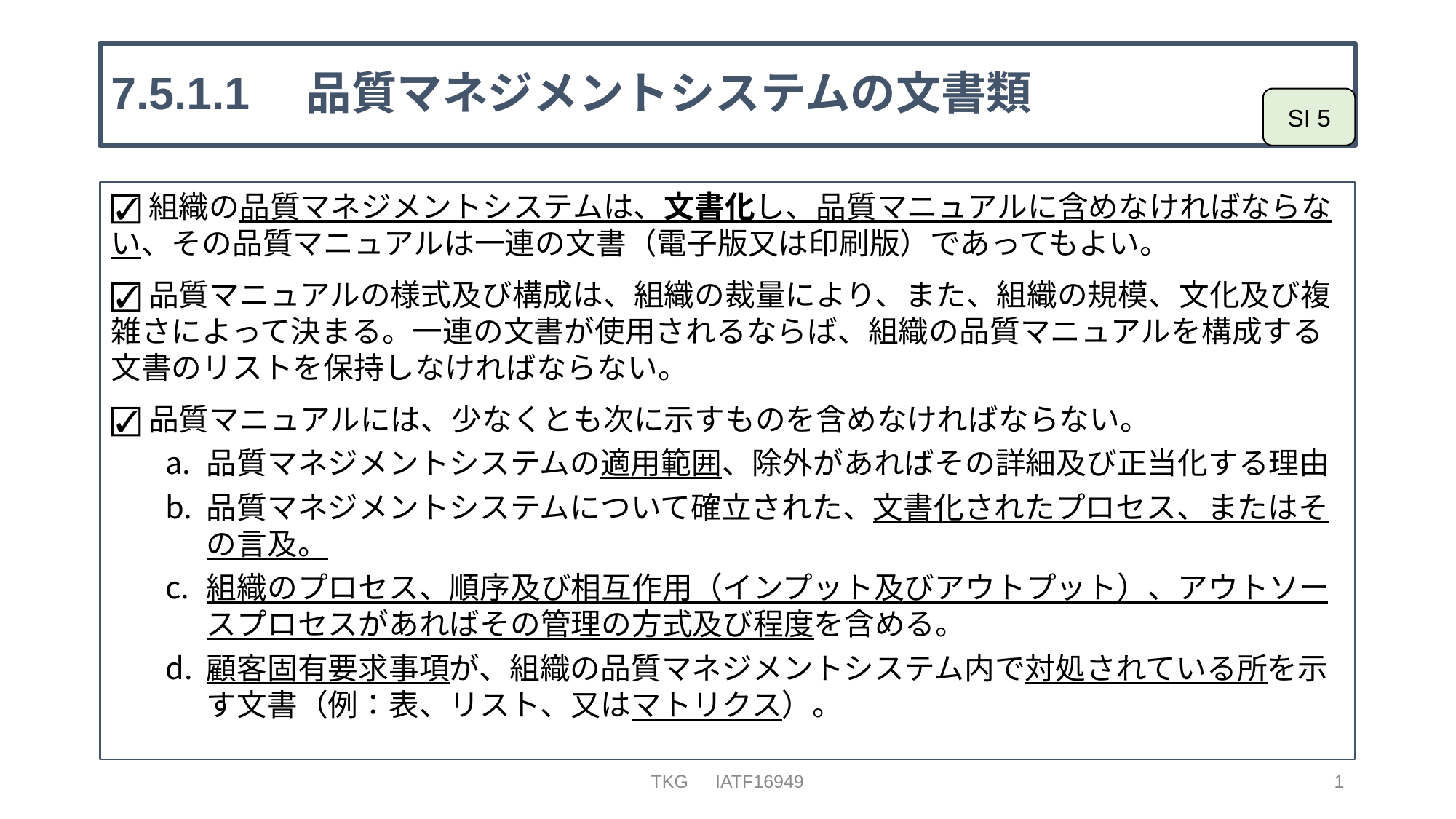

# 7.5.1.1　品質マネジメントシステムの文書類
SI 5
☑組織の品質マネジメントシステムは、文書化し、品質マニュアルに含めなければならない、その品質マニュアルは一連の文書（電子版又は印刷版）であってもよい。
☑品質マニュアルの様式及び構成は、組織の裁量により、また、組織の規模、文化及び複雑さによって決まる。一連の文書が使用されるならば、組織の品質マニュアルを構成する文書のリストを保持しなければならない。
☑品質マニュアルには、少なくとも次に示すものを含めなければならない。
品質マネジメントシステムの適用範囲、除外があればその詳細及び正当化する理由
品質マネジメントシステムについて確立された、文書化されたプロセス、またはその言及。
組織のプロセス、順序及び相互作用（インプット及びアウトプット）、アウトソースプロセスがあればその管理の方式及び程度を含める。
顧客固有要求事項が、組織の品質マネジメントシステム内で対処されている所を示す文書（例：表、リスト、又はマトリクス）。
TKG　IATF16949
1